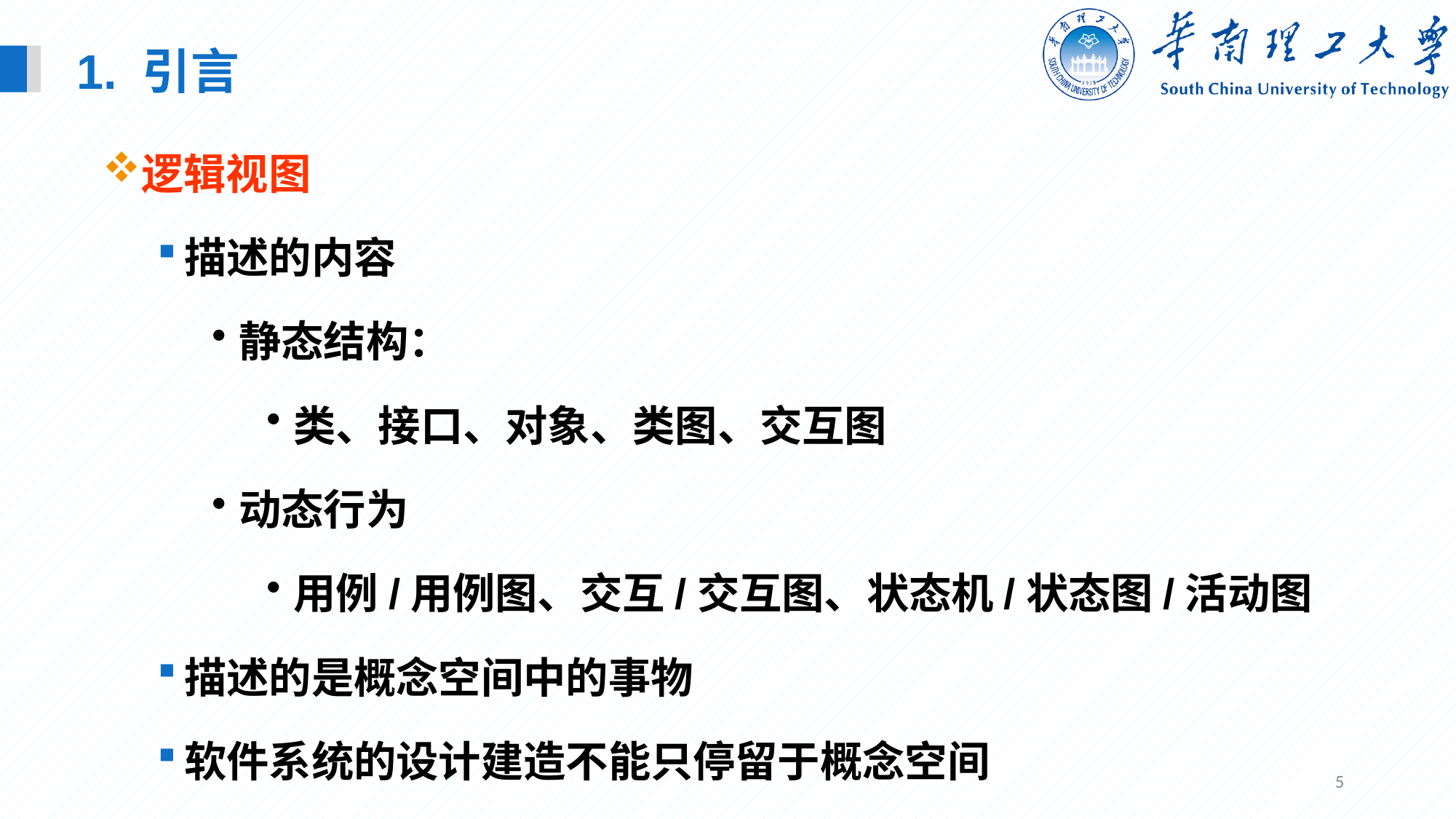

1. 引言
逻辑视图
描述的内容
静态结构：
类、接口、对象、类图、交互图
动态行为
用例/用例图、交互/交互图、状态机/状态图/活动图
描述的是概念空间中的事物
软件系统的设计建造不能只停留于概念空间
5